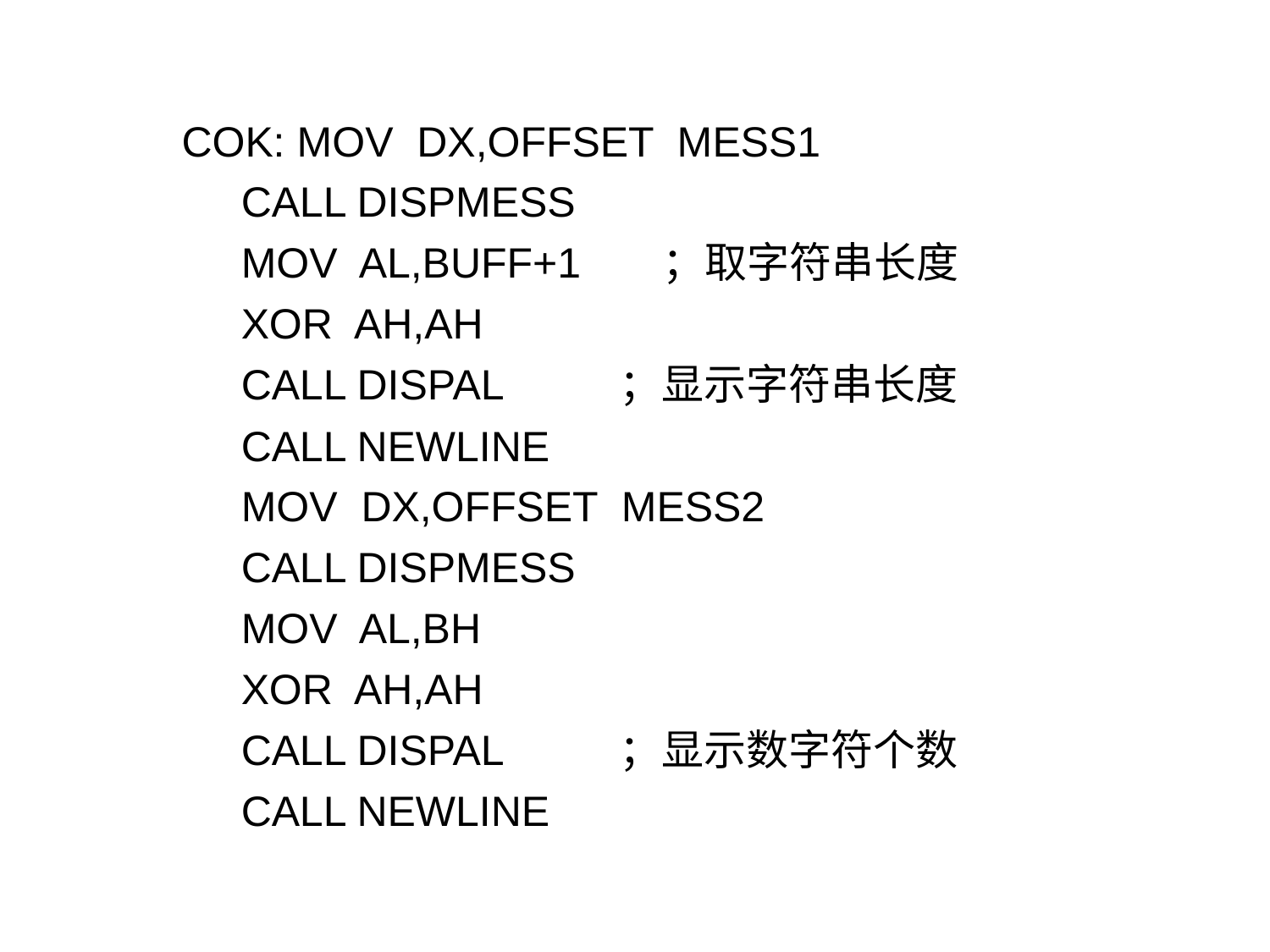

COK: MOV  DX,OFFSET  MESS1
        CALL DISPMESS
        MOV  AL,BUFF+1      ；取字符串长度
        XOR  AH,AH
        CALL DISPAL         ；显示字符串长度
        CALL NEWLINE
        MOV  DX,OFFSET  MESS2
        CALL DISPMESS
        MOV  AL,BH
        XOR  AH,AH
        CALL DISPAL         ；显示数字符个数
        CALL NEWLINE